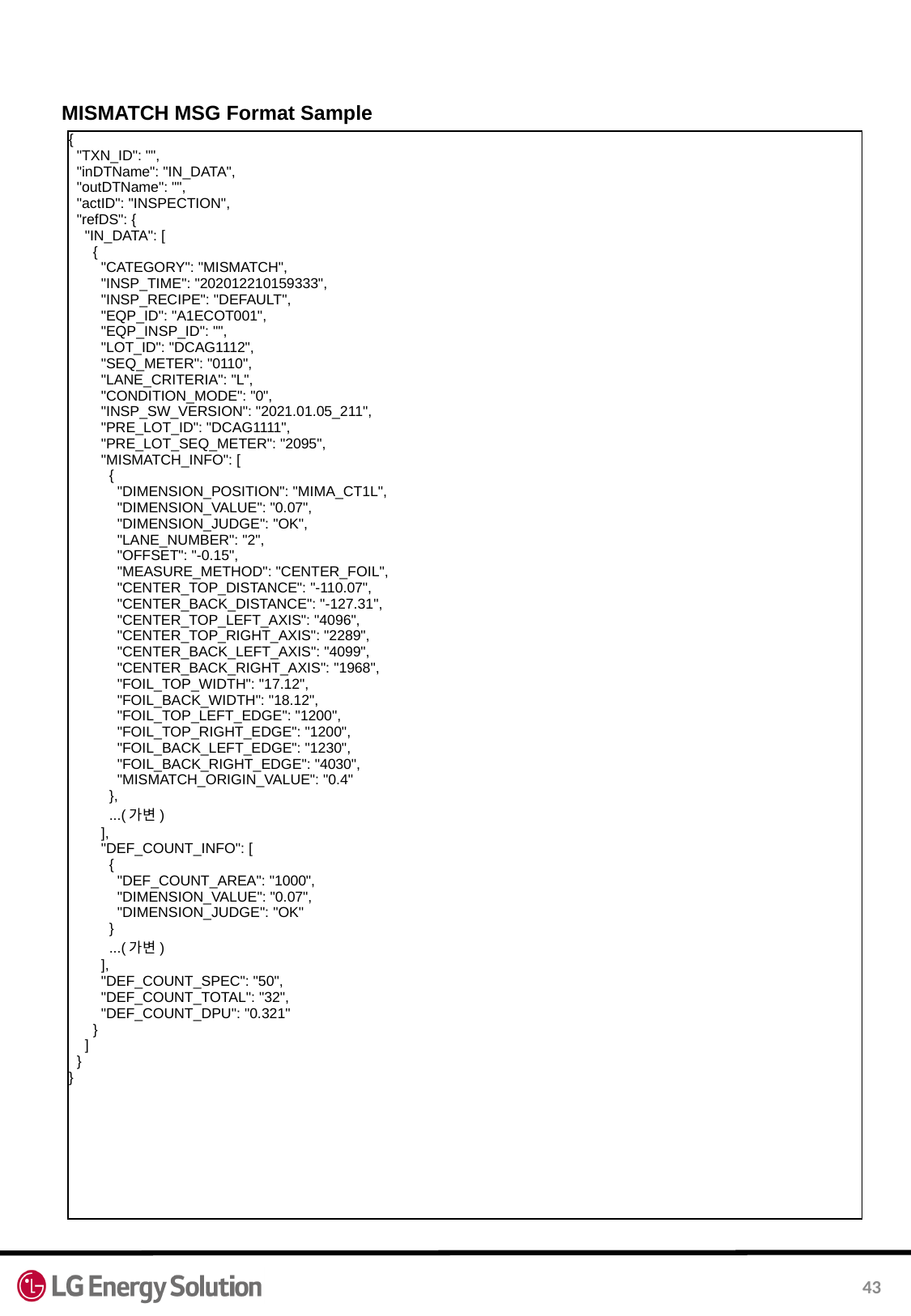

MISMATCH MSG Format Sample
| {   "TXN\_ID": "",   "inDTName": "IN\_DATA",   "outDTName": "",   "actID": "INSPECTION",   "refDS": {     "IN\_DATA": [       {         "CATEGORY": "MISMATCH",         "INSP\_TIME": "202012210159333",         "INSP\_RECIPE": "DEFAULT",         "EQP\_ID": "A1ECOT001",         "EQP\_INSP\_ID": "",         "LOT\_ID": "DCAG1112",         "SEQ\_METER": "0110",         "LANE\_CRITERIA": "L",         "CONDITION\_MODE": "0",         "INSP\_SW\_VERSION": "2021.01.05\_211",         "PRE\_LOT\_ID": "DCAG1111",         "PRE\_LOT\_SEQ\_METER": "2095",         "MISMATCH\_INFO": [           {             "DIMENSION\_POSITION": "MIMA\_CT1L",             "DIMENSION\_VALUE": "0.07",             "DIMENSION\_JUDGE": "OK",             "LANE\_NUMBER": "2",             "OFFSET": "-0.15",             "MEASURE\_METHOD": "CENTER\_FOIL",             "CENTER\_TOP\_DISTANCE": "-110.07",             "CENTER\_BACK\_DISTANCE": "-127.31",             "CENTER\_TOP\_LEFT\_AXIS": "4096",             "CENTER\_TOP\_RIGHT\_AXIS": "2289",             "CENTER\_BACK\_LEFT\_AXIS": "4099",             "CENTER\_BACK\_RIGHT\_AXIS": "1968",             "FOIL\_TOP\_WIDTH": "17.12",             "FOIL\_BACK\_WIDTH": "18.12",             "FOIL\_TOP\_LEFT\_EDGE": "1200",             "FOIL\_TOP\_RIGHT\_EDGE": "1200",             "FOIL\_BACK\_LEFT\_EDGE": "1230",             "FOIL\_BACK\_RIGHT\_EDGE": "4030",             "MISMATCH\_ORIGIN\_VALUE": "0.4"           },           ...(가변)         ],         "DEF\_COUNT\_INFO": [           {             "DEF\_COUNT\_AREA": "1000",             "DIMENSION\_VALUE": "0.07",             "DIMENSION\_JUDGE": "OK"           }           ...(가변)         ],         "DEF\_COUNT\_SPEC": "50",         "DEF\_COUNT\_TOTAL": "32",         "DEF\_COUNT\_DPU": "0.321"       }     ]   } } |
| --- |
43